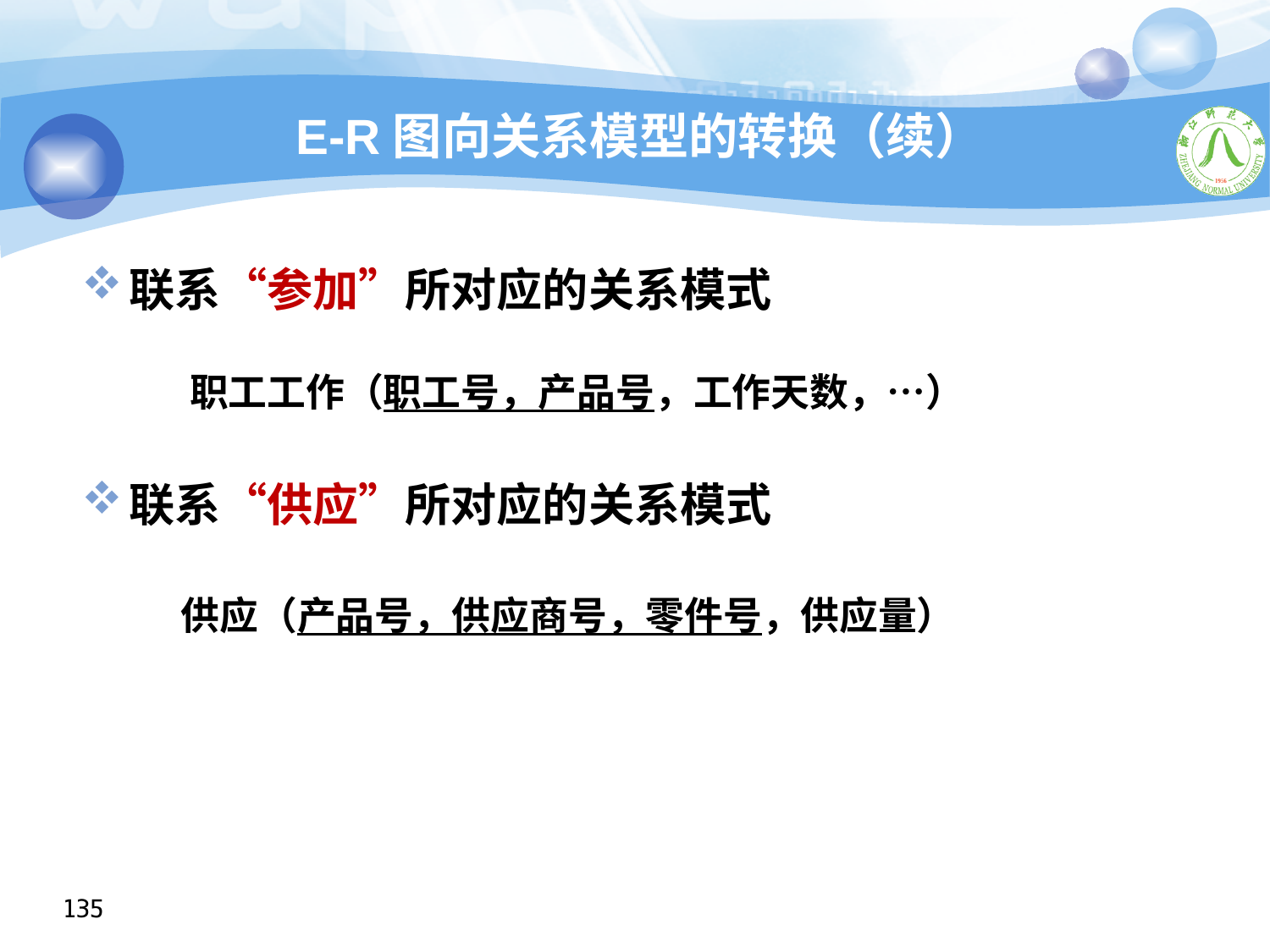

# E-R图向关系模型的转换（续）
联系“参加”所对应的关系模式
    职工工作（职工号，产品号，工作天数，…）
联系“供应”所对应的关系模式
   供应（产品号，供应商号，零件号，供应量）
135